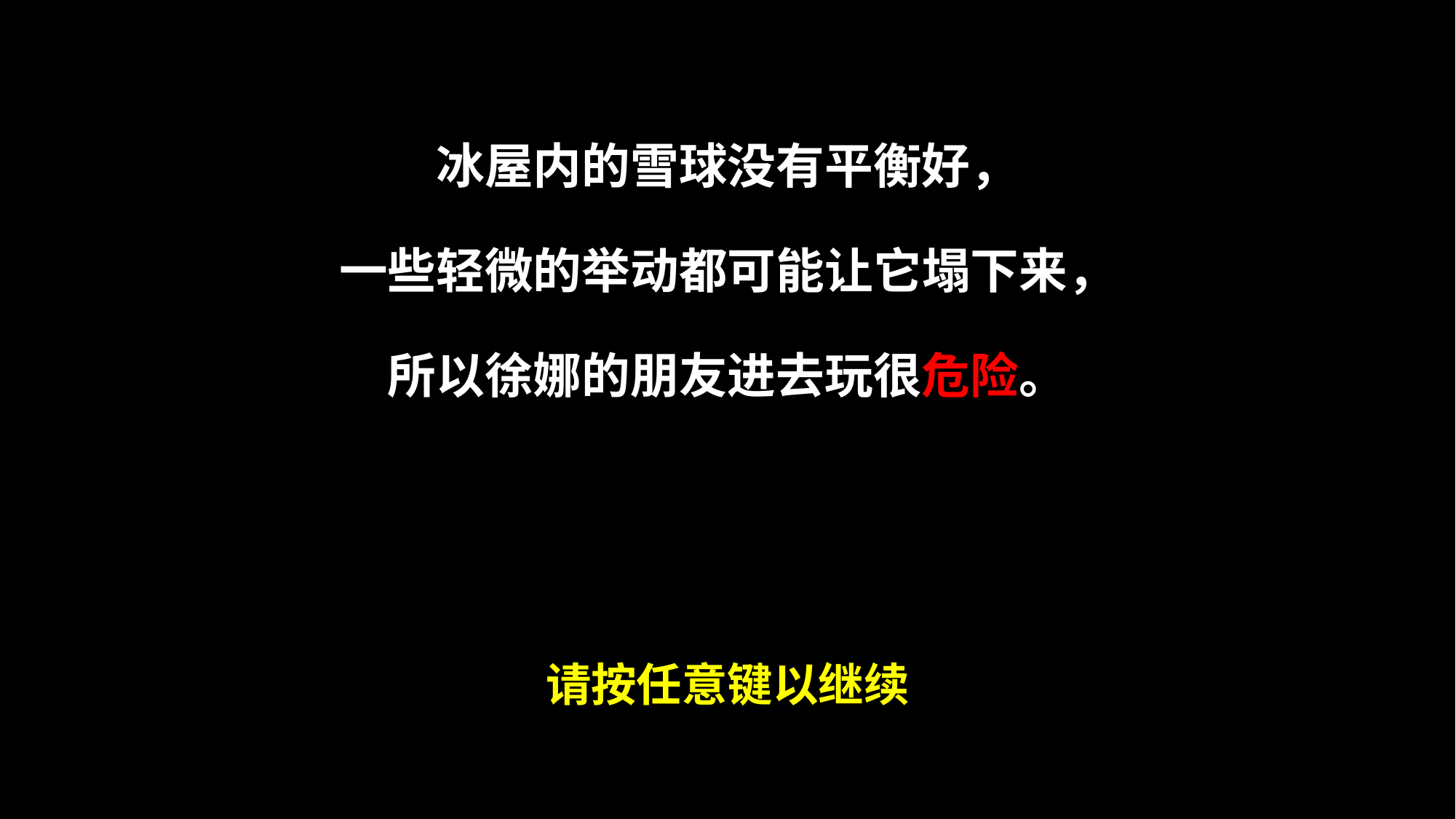

# 冰屋内的雪球没有平衡好， 一些轻微的举动都可能让它塌下来， 所以徐娜的朋友进去玩很危险。
请按任意键以继续